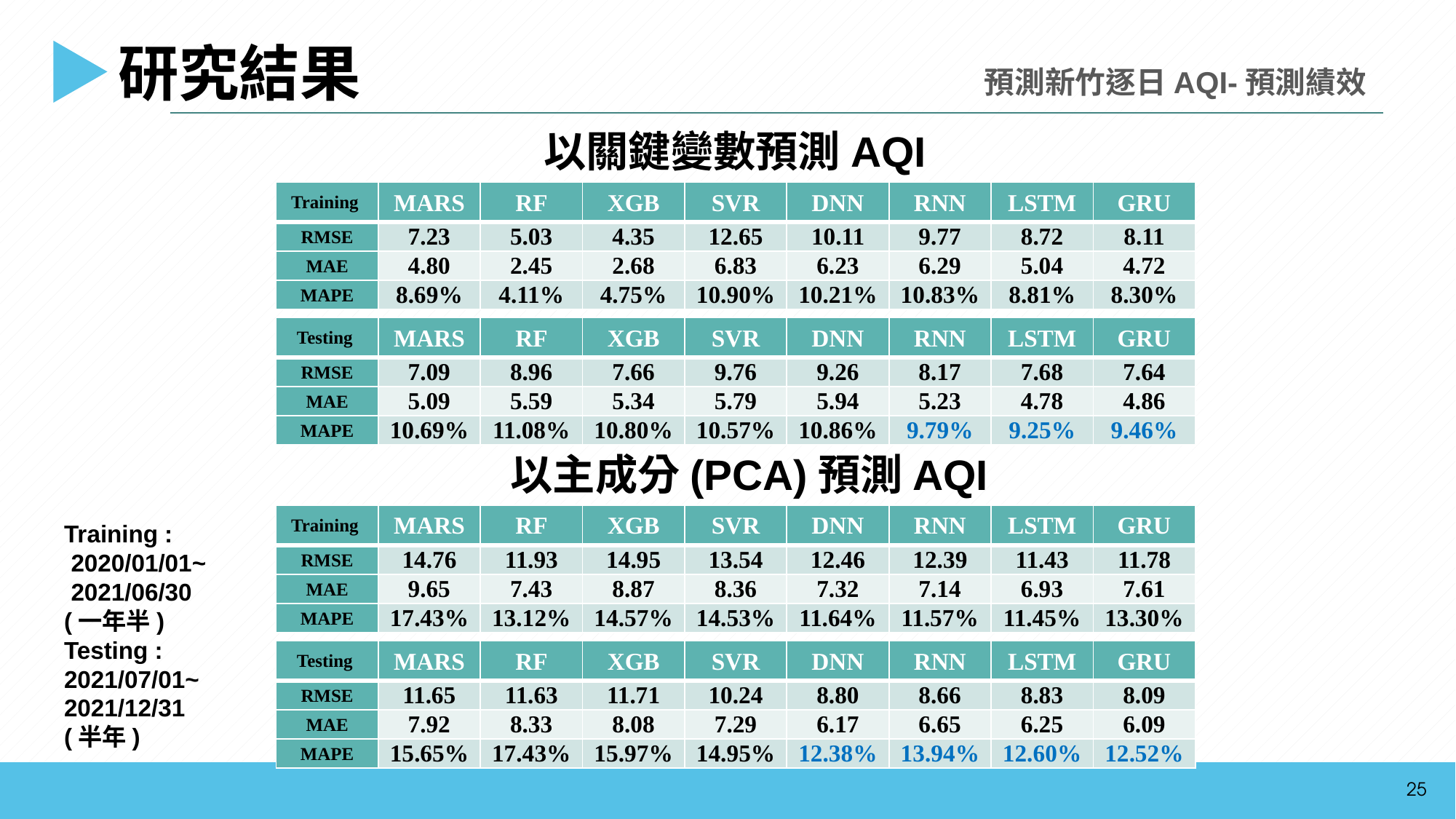

研究結果

預測新竹逐日AQI-預測績效
以關鍵變數預測AQI
| Training | MARS | RF | XGB | SVR | DNN | RNN | LSTM | GRU |
| --- | --- | --- | --- | --- | --- | --- | --- | --- |
| RMSE | 7.23 | 5.03 | 4.35 | 12.65 | 10.11 | 9.77 | 8.72 | 8.11 |
| MAE | 4.80 | 2.45 | 2.68 | 6.83 | 6.23 | 6.29 | 5.04 | 4.72 |
| MAPE | 8.69% | 4.11% | 4.75% | 10.90% | 10.21% | 10.83% | 8.81% | 8.30% |
| Testing | MARS | RF | XGB | SVR | DNN | RNN | LSTM | GRU |
| --- | --- | --- | --- | --- | --- | --- | --- | --- |
| RMSE | 7.09 | 8.96 | 7.66 | 9.76 | 9.26 | 8.17 | 7.68 | 7.64 |
| MAE | 5.09 | 5.59 | 5.34 | 5.79 | 5.94 | 5.23 | 4.78 | 4.86 |
| MAPE | 10.69% | 11.08% | 10.80% | 10.57% | 10.86% | 9.79% | 9.25% | 9.46% |
以主成分(PCA)預測AQI
| Training | MARS | RF | XGB | SVR | DNN | RNN | LSTM | GRU |
| --- | --- | --- | --- | --- | --- | --- | --- | --- |
| RMSE | 14.76 | 11.93 | 14.95 | 13.54 | 12.46 | 12.39 | 11.43 | 11.78 |
| MAE | 9.65 | 7.43 | 8.87 | 8.36 | 7.32 | 7.14 | 6.93 | 7.61 |
| MAPE | 17.43% | 13.12% | 14.57% | 14.53% | 11.64% | 11.57% | 11.45% | 13.30% |
Training :
 2020/01/01~
 2021/06/30
(一年半)
Testing :
2021/07/01~
2021/12/31
(半年)
| Testing | MARS | RF | XGB | SVR | DNN | RNN | LSTM | GRU |
| --- | --- | --- | --- | --- | --- | --- | --- | --- |
| RMSE | 11.65 | 11.63 | 11.71 | 10.24 | 8.80 | 8.66 | 8.83 | 8.09 |
| MAE | 7.92 | 8.33 | 8.08 | 7.29 | 6.17 | 6.65 | 6.25 | 6.09 |
| MAPE | 15.65% | 17.43% | 15.97% | 14.95% | 12.38% | 13.94% | 12.60% | 12.52% |

25